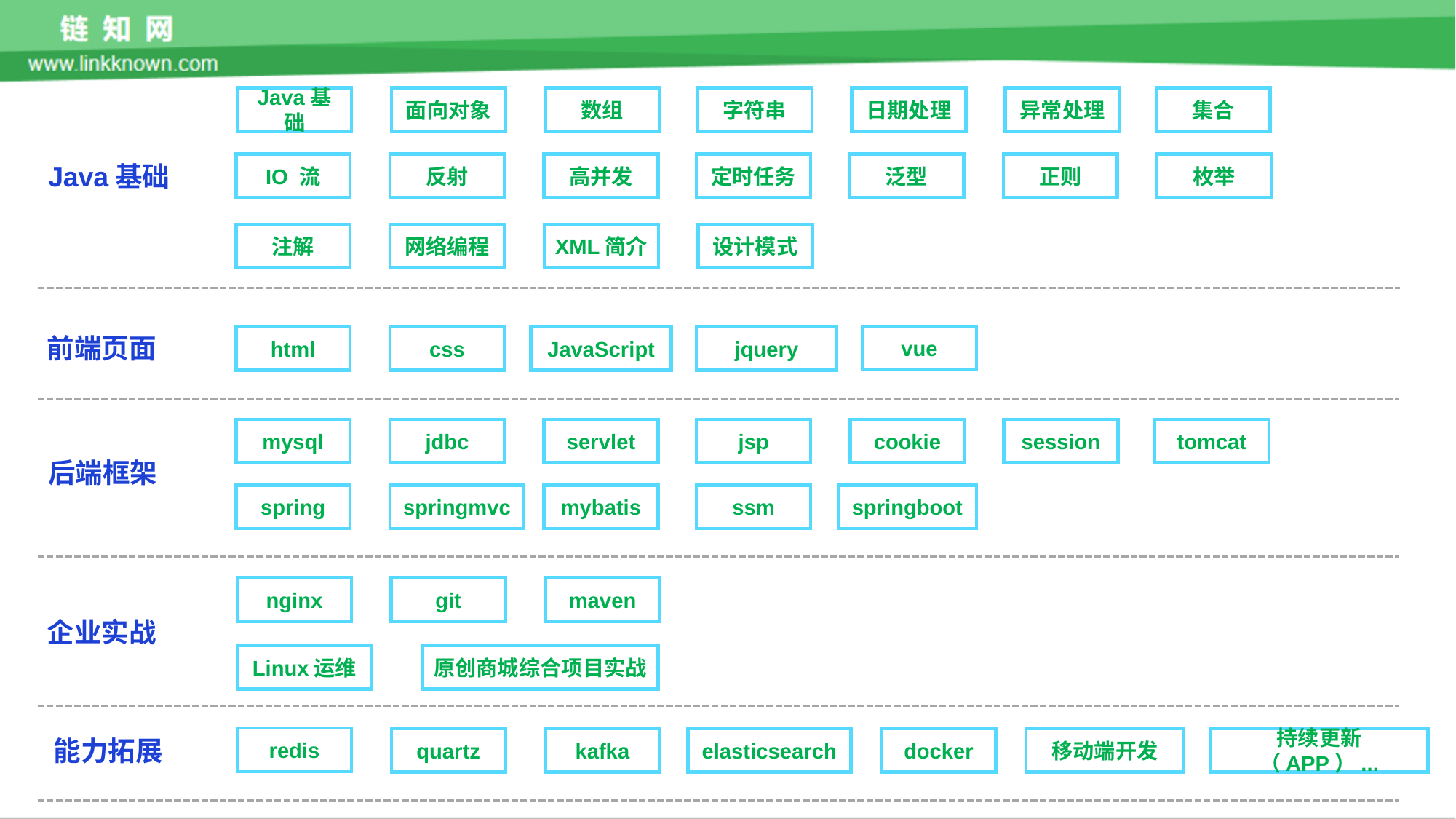

Java基础
面向对象
数组
字符串
日期处理
异常处理
集合
Java基础
IO 流
反射
高并发
定时任务
泛型
正则
枚举
注解
网络编程
XML简介
设计模式
前端页面
vue
html
css
JavaScript
jquery
mysql
jdbc
servlet
jsp
cookie
session
tomcat
后端框架
spring
springmvc
mybatis
ssm
springboot
nginx
git
maven
企业实战
Linux运维
原创商城综合项目实战
redis
能力拓展
quartz
kafka
elasticsearch
docker
移动端开发
持续更新（APP）...